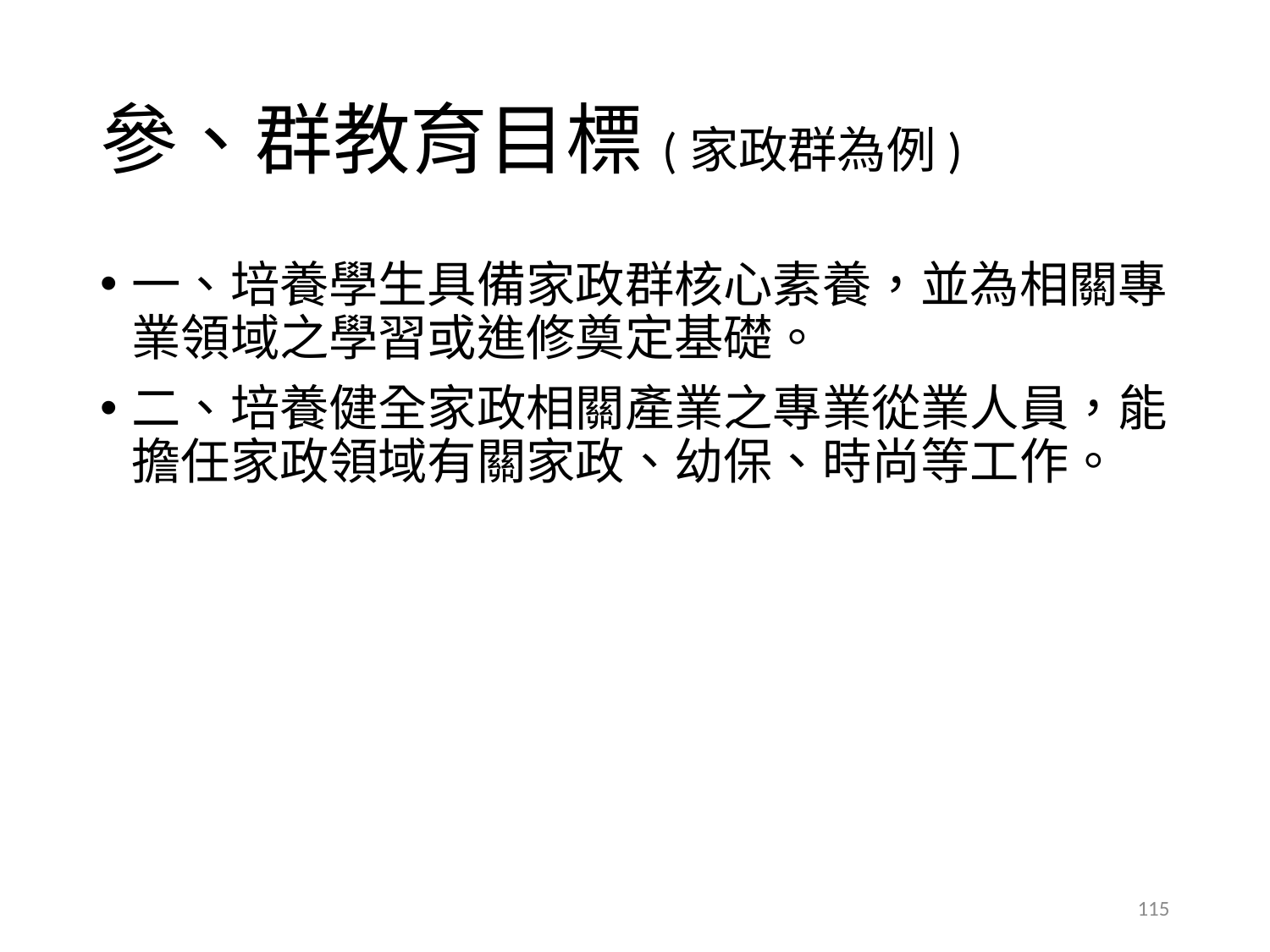

# 參、群教育目標(家政群為例)
一、培養學生具備家政群核心素養，並為相關專業領域之學習或進修奠定基礎。
二、培養健全家政相關產業之專業從業人員，能擔任家政領域有關家政、幼保、時尚等工作。

115